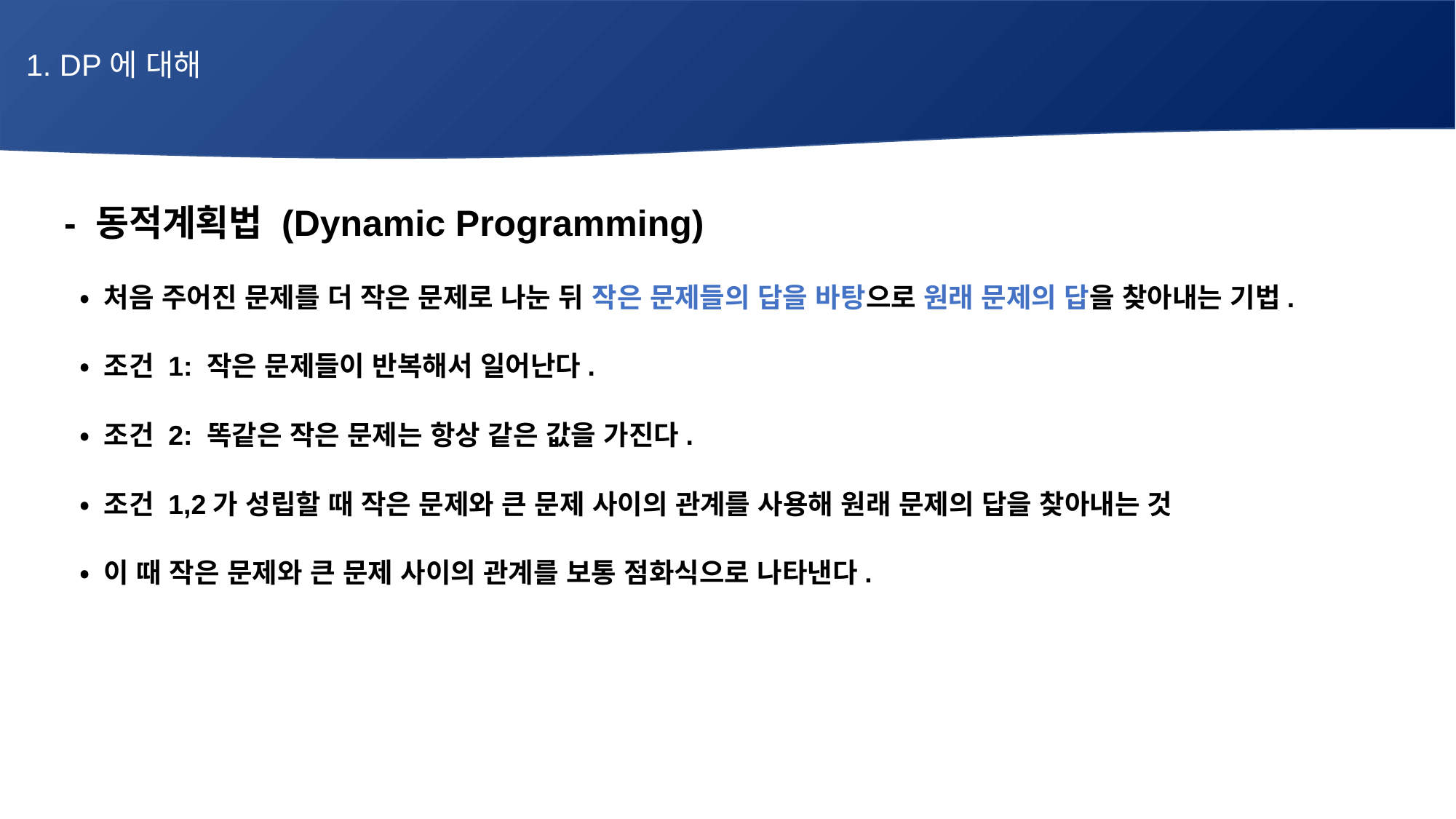

1. DP에 대해
# 매주 1 과제 LV2
- 동적계획법 (Dynamic Programming)

  • 처음 주어진 문제를 더 작은 문제로 나눈 뒤 작은 문제들의 답을 바탕으로 원래 문제의 답을 찾아내는 기법.

  • 조건 1: 작은 문제들이 반복해서 일어난다.

  • 조건 2: 똑같은 작은 문제는 항상 같은 값을 가진다.

  • 조건 1,2가 성립할 때 작은 문제와 큰 문제 사이의 관계를 사용해 원래 문제의 답을 찾아내는 것

  • 이 때 작은 문제와 큰 문제 사이의 관계를 보통 점화식으로 나타낸다.